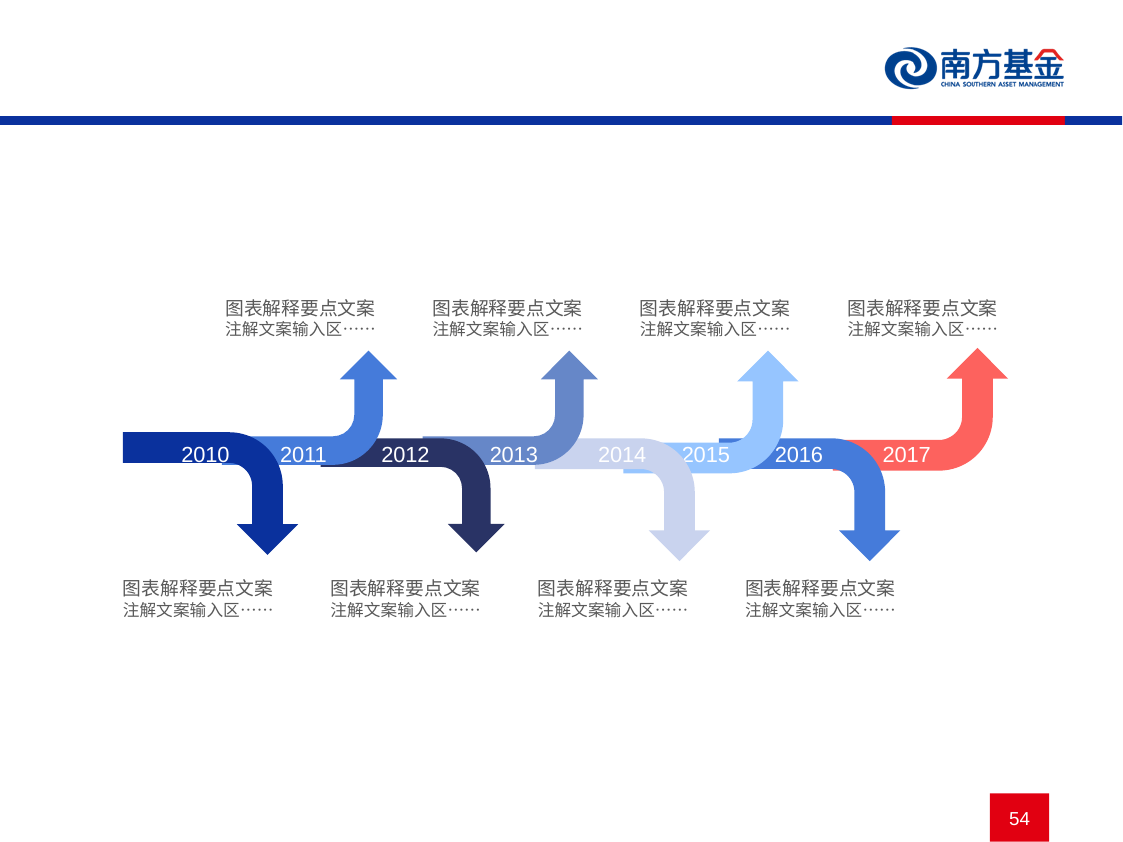

#
图表解释要点文案
注解文案输入区……
图表解释要点文案
注解文案输入区……
图表解释要点文案
注解文案输入区……
图表解释要点文案
注解文案输入区……

2010
2011
2012
2013
2014
2015
2016
2017
图表解释要点文案
注解文案输入区……
图表解释要点文案
注解文案输入区……
图表解释要点文案
注解文案输入区……
图表解释要点文案
注解文案输入区……
54